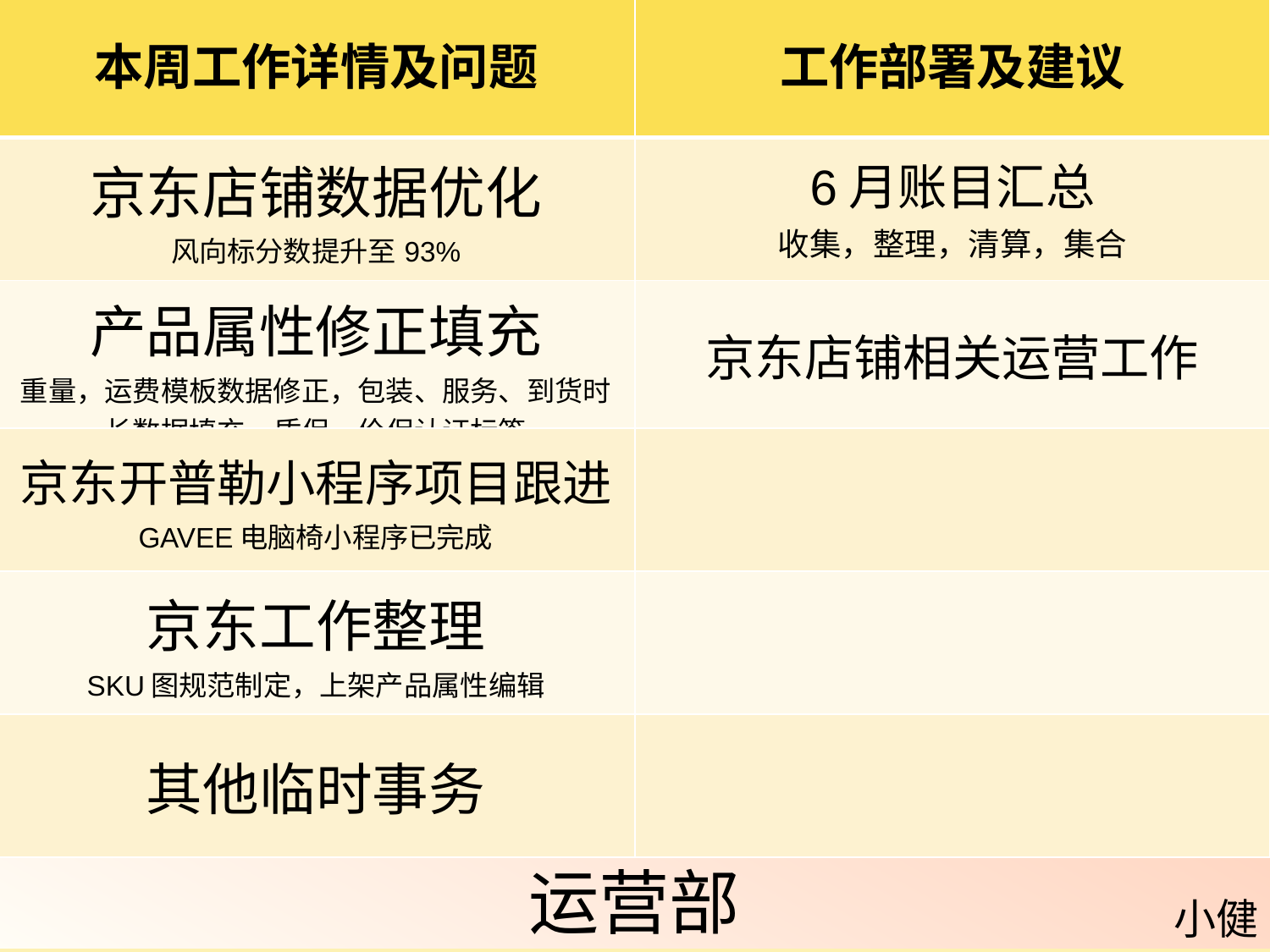

| 本周工作详情及问题 | 工作部署及建议 |
| --- | --- |
| 京东店铺数据优化 风向标分数提升至93% | 6月账目汇总 收集，整理，清算，集合 |
| 产品属性修正填充 重量，运费模板数据修正，包装、服务、到货时长数据填充，质保，价保认证标签 | 京东店铺相关运营工作 |
| 京东开普勒小程序项目跟进 GAVEE电脑椅小程序已完成 |  |
| 京东工作整理 SKU图规范制定，上架产品属性编辑 |  |
| 其他临时事务 |  |
运营部
小健